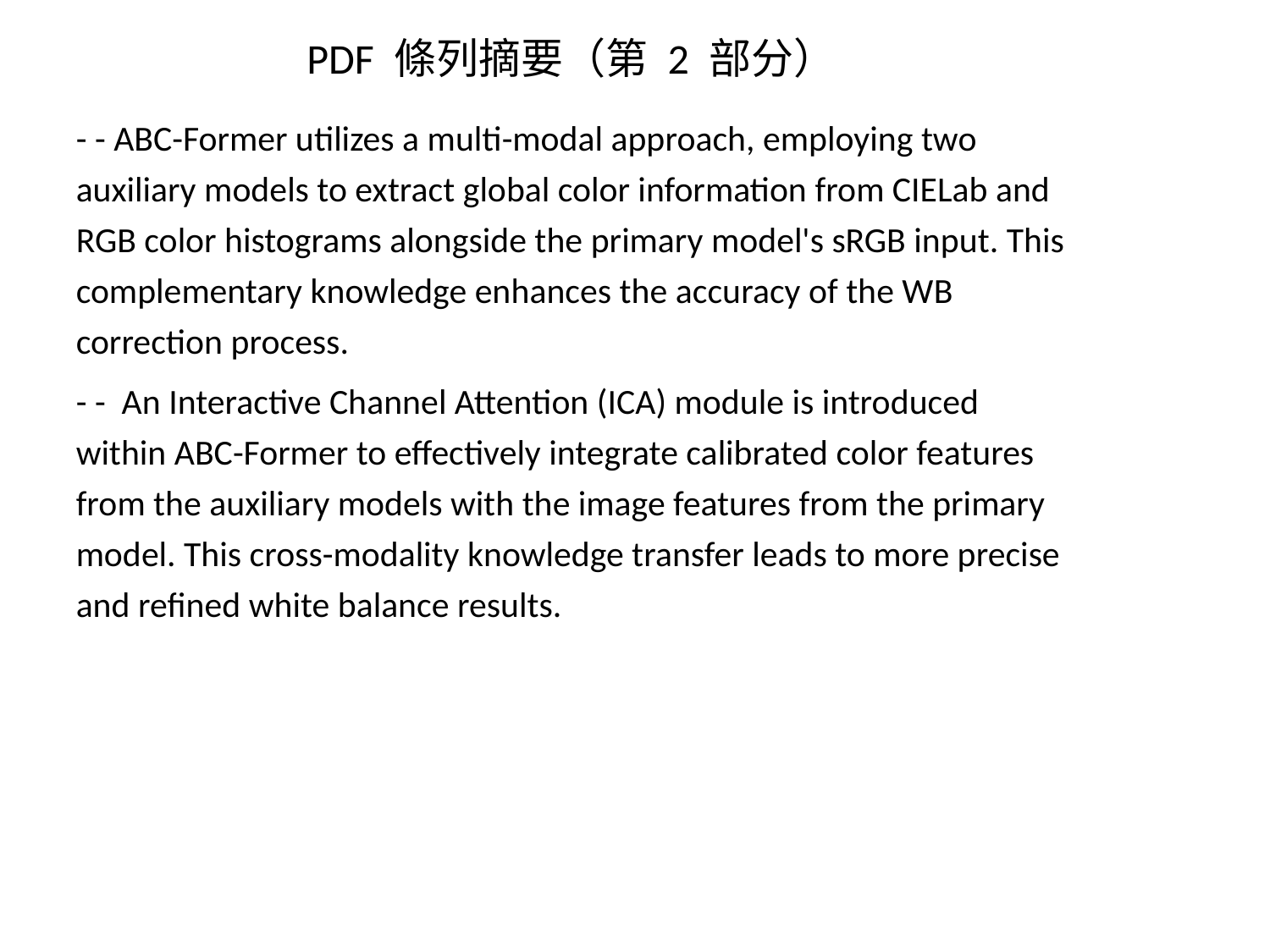

PDF 條列摘要（第 2 部分）

- - ABC-Former utilizes a multi-modal approach, employing two auxiliary models to extract global color information from CIELab and RGB color histograms alongside the primary model's sRGB input. This complementary knowledge enhances the accuracy of the WB correction process.
- -  An Interactive Channel Attention (ICA) module is introduced within ABC-Former to effectively integrate calibrated color features from the auxiliary models with the image features from the primary model. This cross-modality knowledge transfer leads to more precise and refined white balance results.